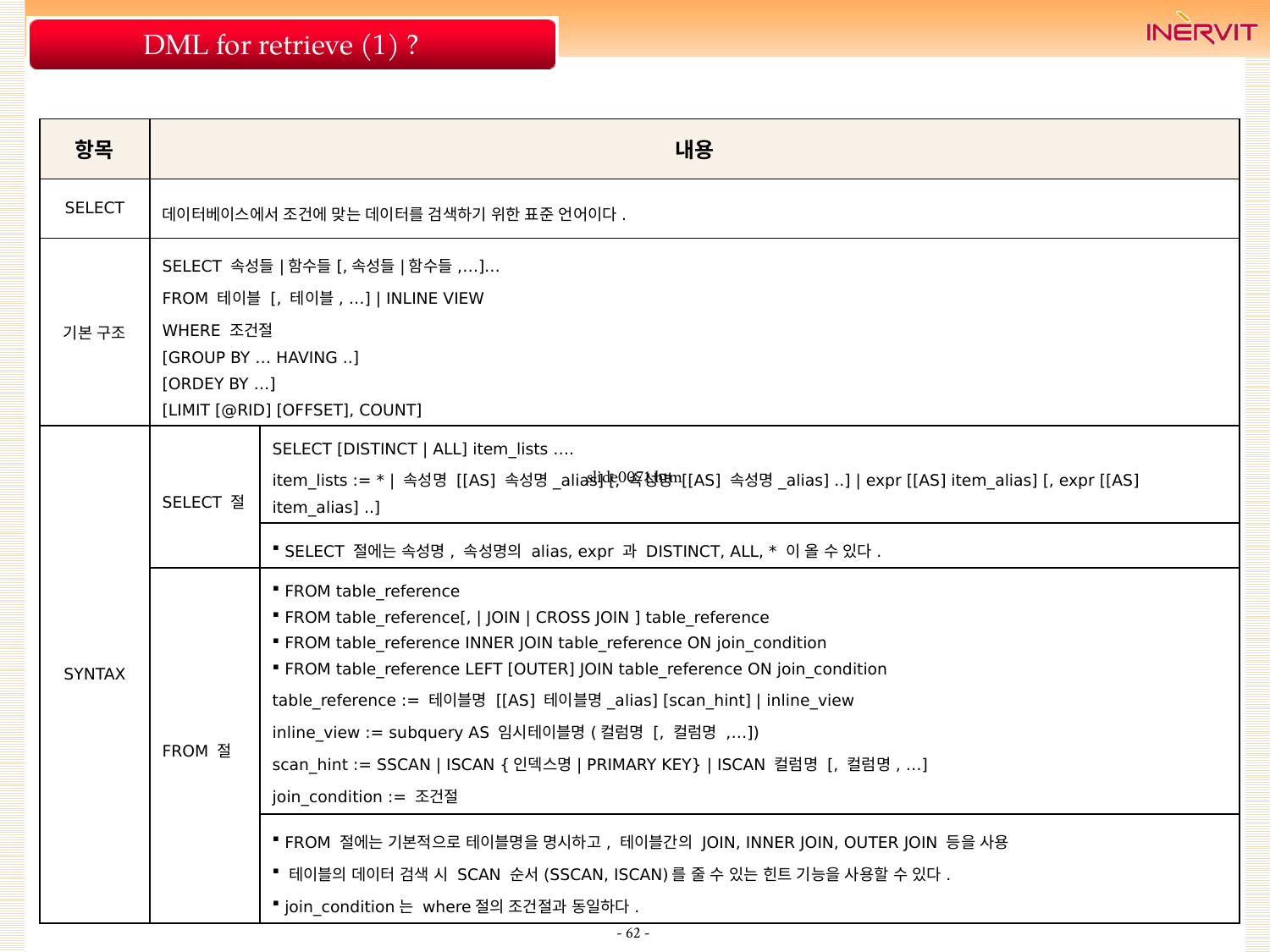

# DML for retrieve (1) ?
| 항목 | 내용 |  |
| --- | --- | --- |
| SELECT | 데이터베이스에서 조건에 맞는 데이터를 검색하기 위한 표준 언어이다. |  |
| 기본 구조 | SELECT 속성들|함수들[,속성들|함수들,…]… FROM 테이블 [, 테이블, …] | INLINE VIEW WHERE 조건절 [GROUP BY … HAVING ..] [ORDEY BY …] [LIMIT [@RID] [OFFSET], COUNT] |  |
| SYNTAX | SELECT 절 | SELECT [DISTINCT | ALL] item\_lists …. item\_lists := \* | 속성명 [[AS] 속성명\_alias] [, 속성명 [[AS] 속성명\_alias] ..] | expr [[AS] item\_alias] [, expr [[AS] item\_alias] ..] |
|  |  | SELECT 절에는 속성명, 속성명의 alias, expr 과 DISTINCT, ALL, \* 이 올 수 있다. |
|  | FROM 절 | FROM table\_reference FROM table\_reference[, | JOIN | CROSS JOIN ] table\_reference FROM table\_reference INNER JOIN table\_reference ON join\_condition FROM table\_reference LEFT [OUTER] JOIN table\_reference ON join\_condition table\_reference := 테이블명 [[AS] 테이블명\_alias] [scan\_hint] | inline\_view inline\_view := subquery AS 임시테이블명(컬럼명 [, 컬럼명 ,…]) scan\_hint := SSCAN | ISCAN {인덱스명| PRIMARY KEY} | ISCAN 컬럼명 [, 컬럼명, …] join\_condition := 조건절 |
|  |  | FROM 절에는 기본적으로 테이블명을 명시하고, 테이블간의 JOIN, INNER JOIN, OUTER JOIN 등을 사용 테이블의 데이터 검색 시 SCAN 순서(SSCAN, ISCAN)를 줄 수 있는 힌트 기능을 사용할 수 있다. join\_condition는 where절의 조건절과 동일하다. |
slide0071.htm
- 62 -